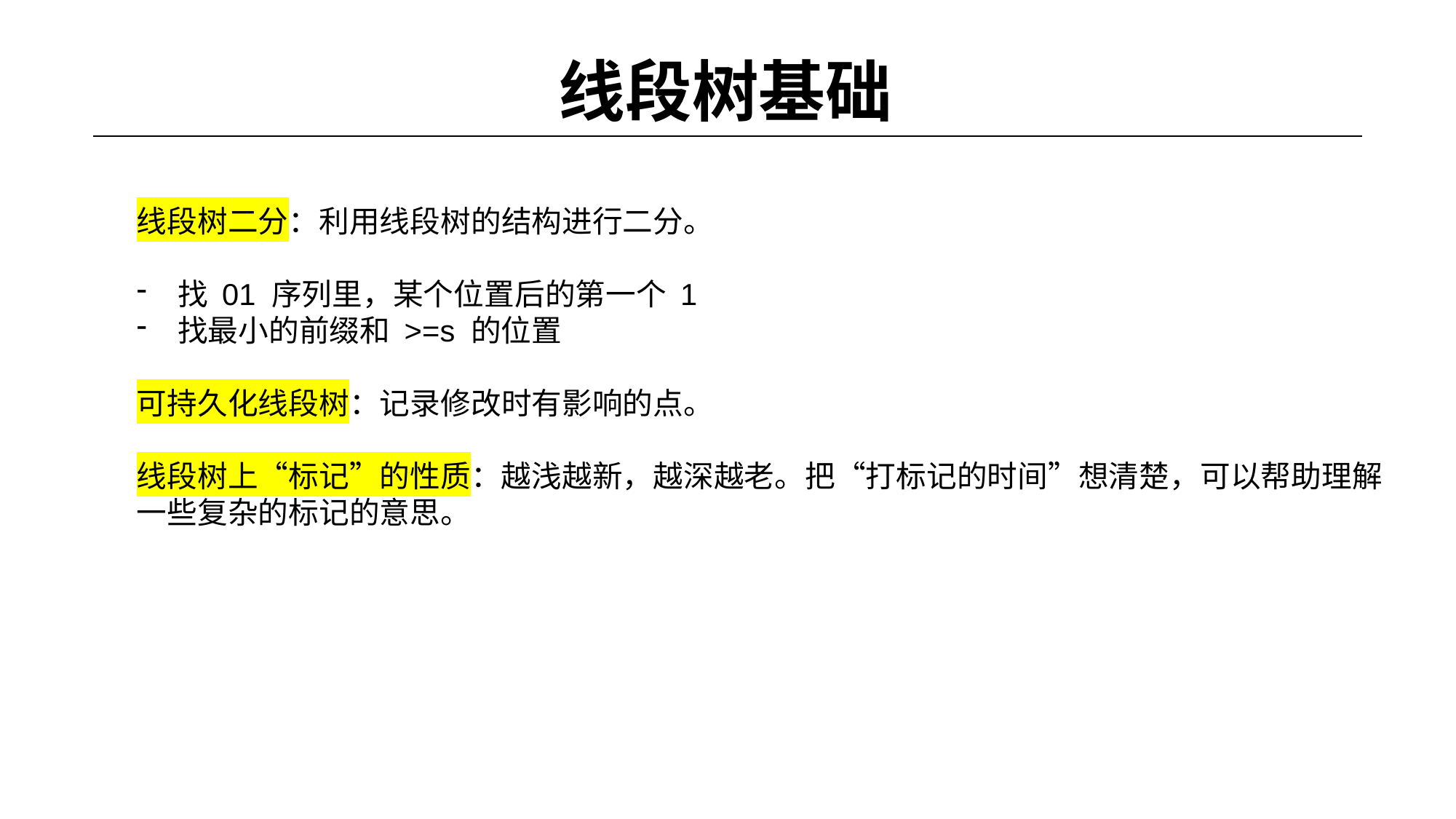

# 线段树基础
线段树二分：利用线段树的结构进行二分。

找 01 序列里，某个位置后的第一个 1
找最小的前缀和 >=s 的位置

可持久化线段树：记录修改时有影响的点。

线段树上“标记”的性质：越浅越新，越深越老。把“打标记的时间”想清楚，可以帮助理解一些复杂的标记的意思。